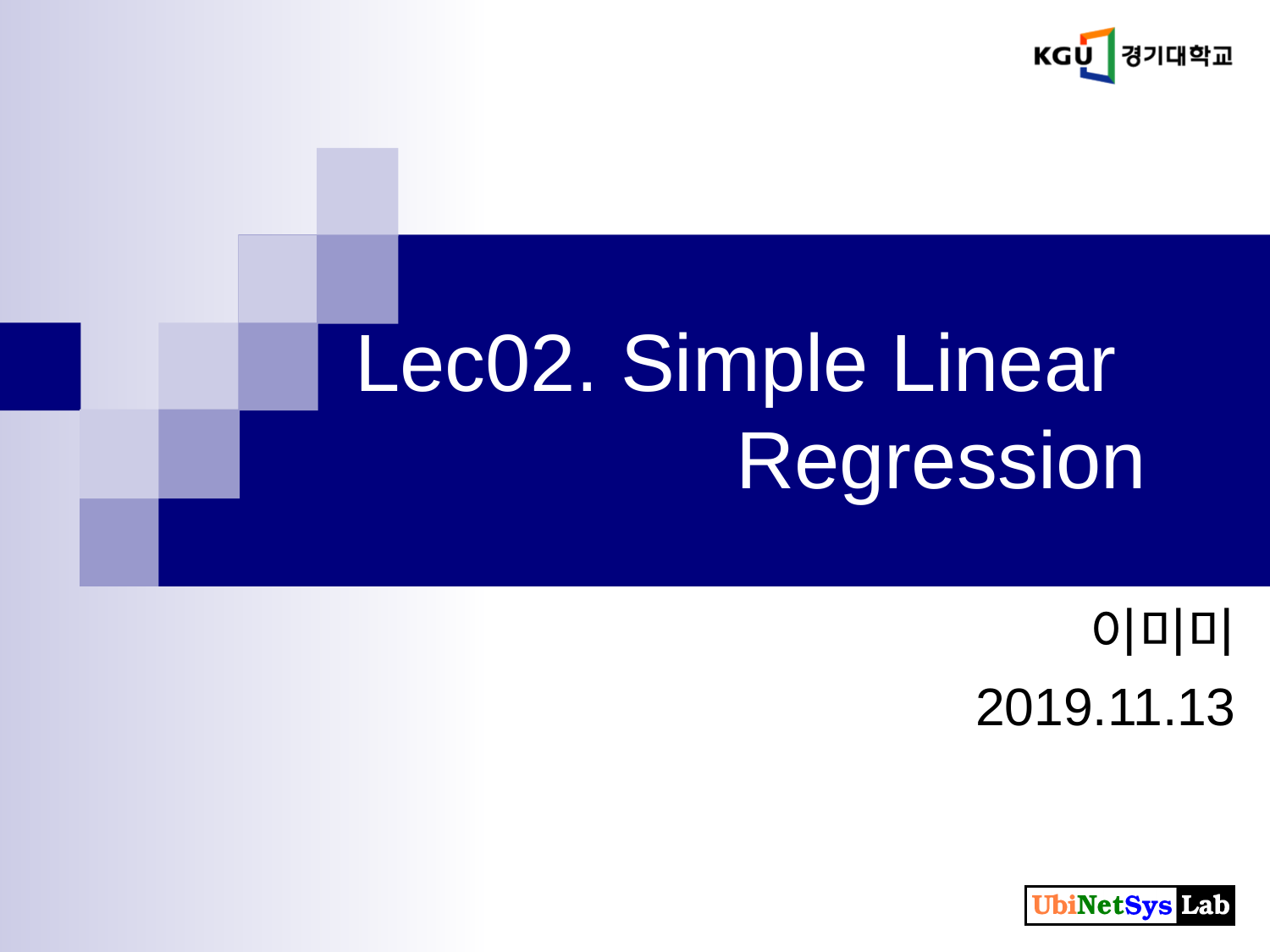

# Lec02. Simple Linear 			Regression
이미미
2019.11.13